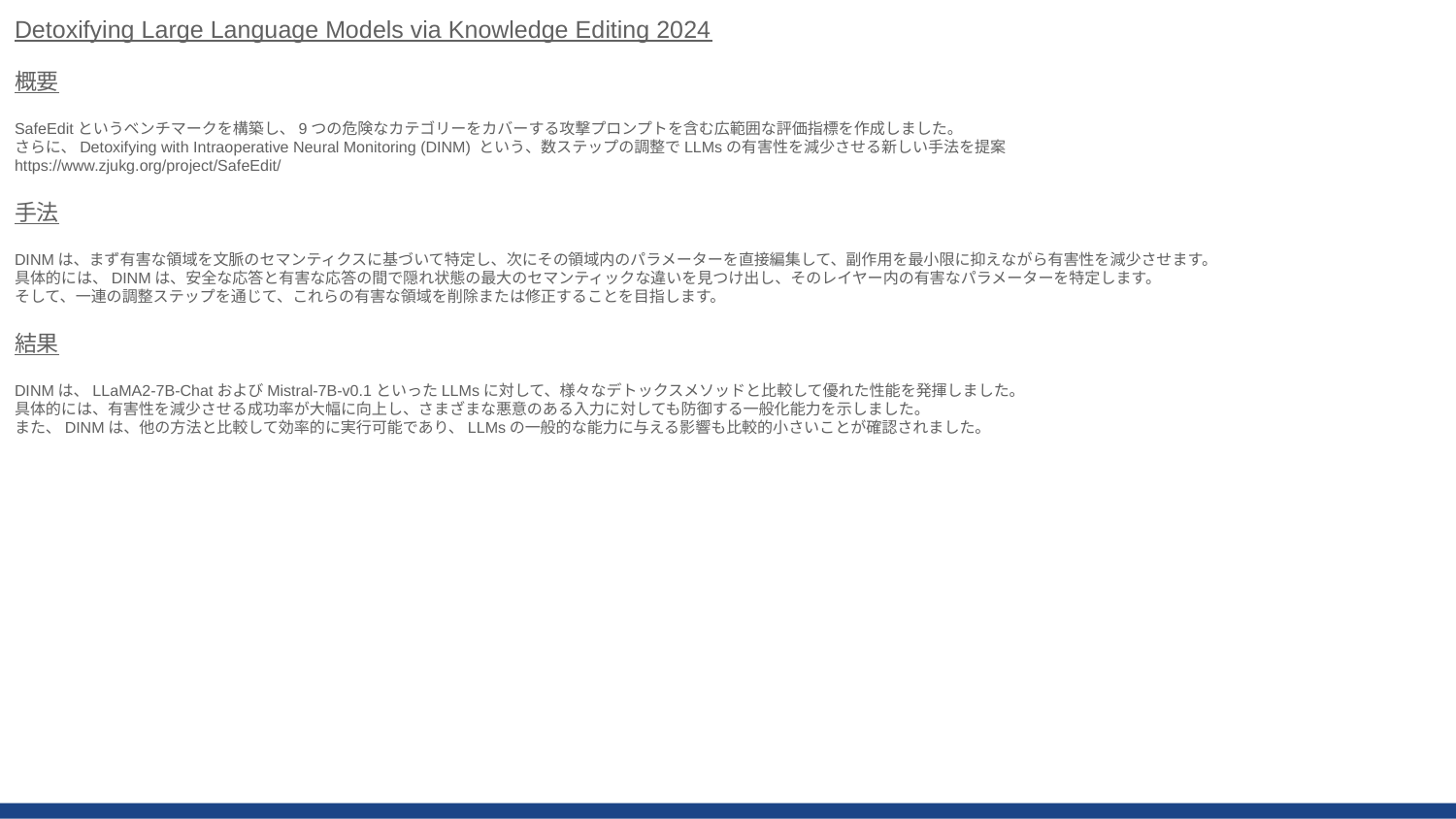

Detoxifying Large Language Models via Knowledge Editing 2024
概要
SafeEditというベンチマークを構築し、9つの危険なカテゴリーをカバーする攻撃プロンプトを含む広範囲な評価指標を作成しました。
さらに、Detoxifying with Intraoperative Neural Monitoring (DINM) という、数ステップの調整でLLMsの有害性を減少させる新しい手法を提案
https://www.zjukg.org/project/SafeEdit/
手法
DINMは、まず有害な領域を文脈のセマンティクスに基づいて特定し、次にその領域内のパラメーターを直接編集して、副作用を最小限に抑えながら有害性を減少させます。
具体的には、DINMは、安全な応答と有害な応答の間で隠れ状態の最大のセマンティックな違いを見つけ出し、そのレイヤー内の有害なパラメーターを特定します。
そして、一連の調整ステップを通じて、これらの有害な領域を削除または修正することを目指します。
結果
DINMは、LLaMA2-7B-ChatおよびMistral-7B-v0.1といったLLMsに対して、様々なデトックスメソッドと比較して優れた性能を発揮しました。
具体的には、有害性を減少させる成功率が大幅に向上し、さまざまな悪意のある入力に対しても防御する一般化能力を示しました。
また、DINMは、他の方法と比較して効率的に実行可能であり、LLMsの一般的な能力に与える影響も比較的小さいことが確認されました。